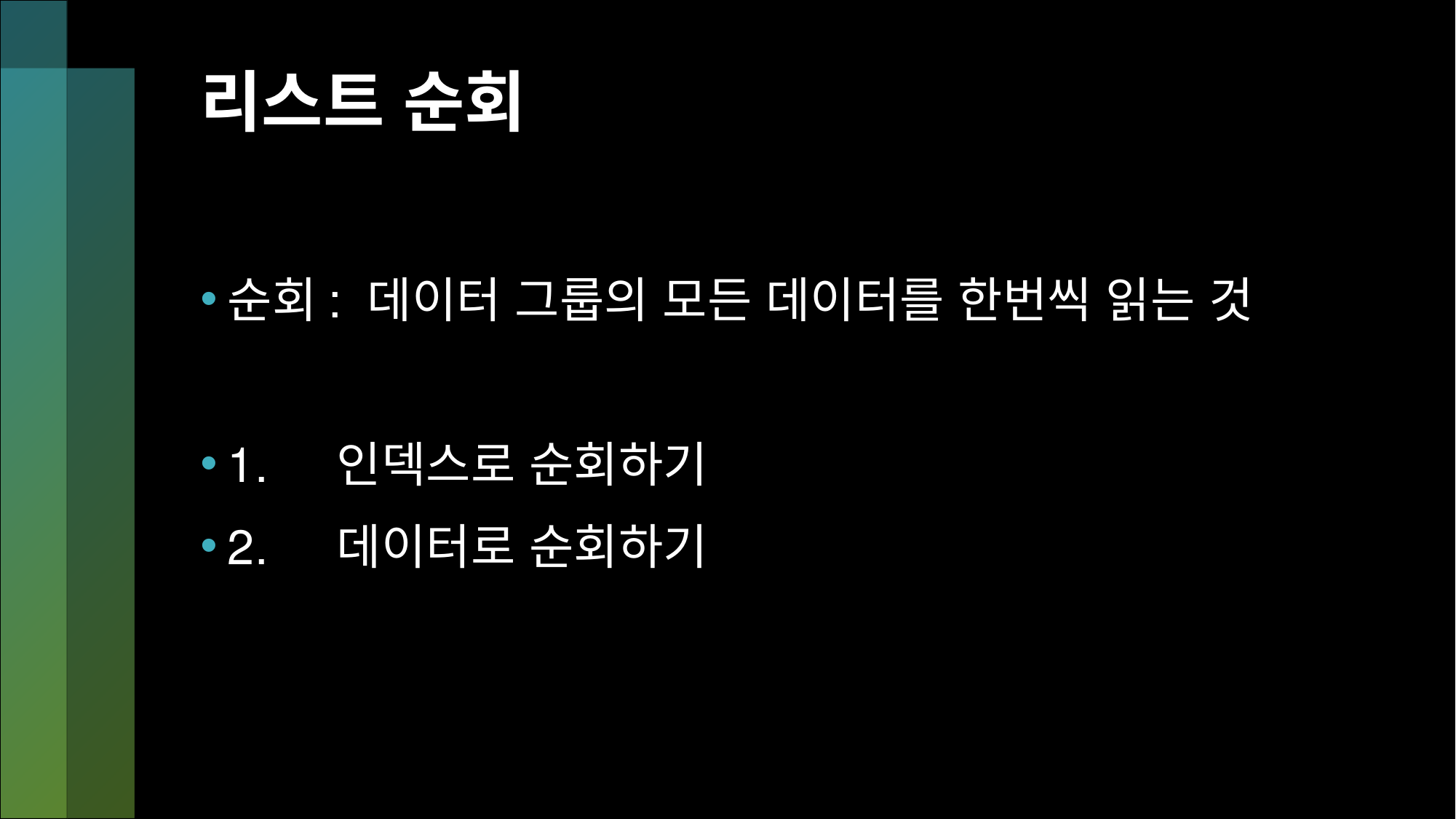

# 리스트 순회
순회: 데이터 그룹의 모든 데이터를 한번씩 읽는 것

1. 	인덱스로 순회하기
2. 	데이터로 순회하기